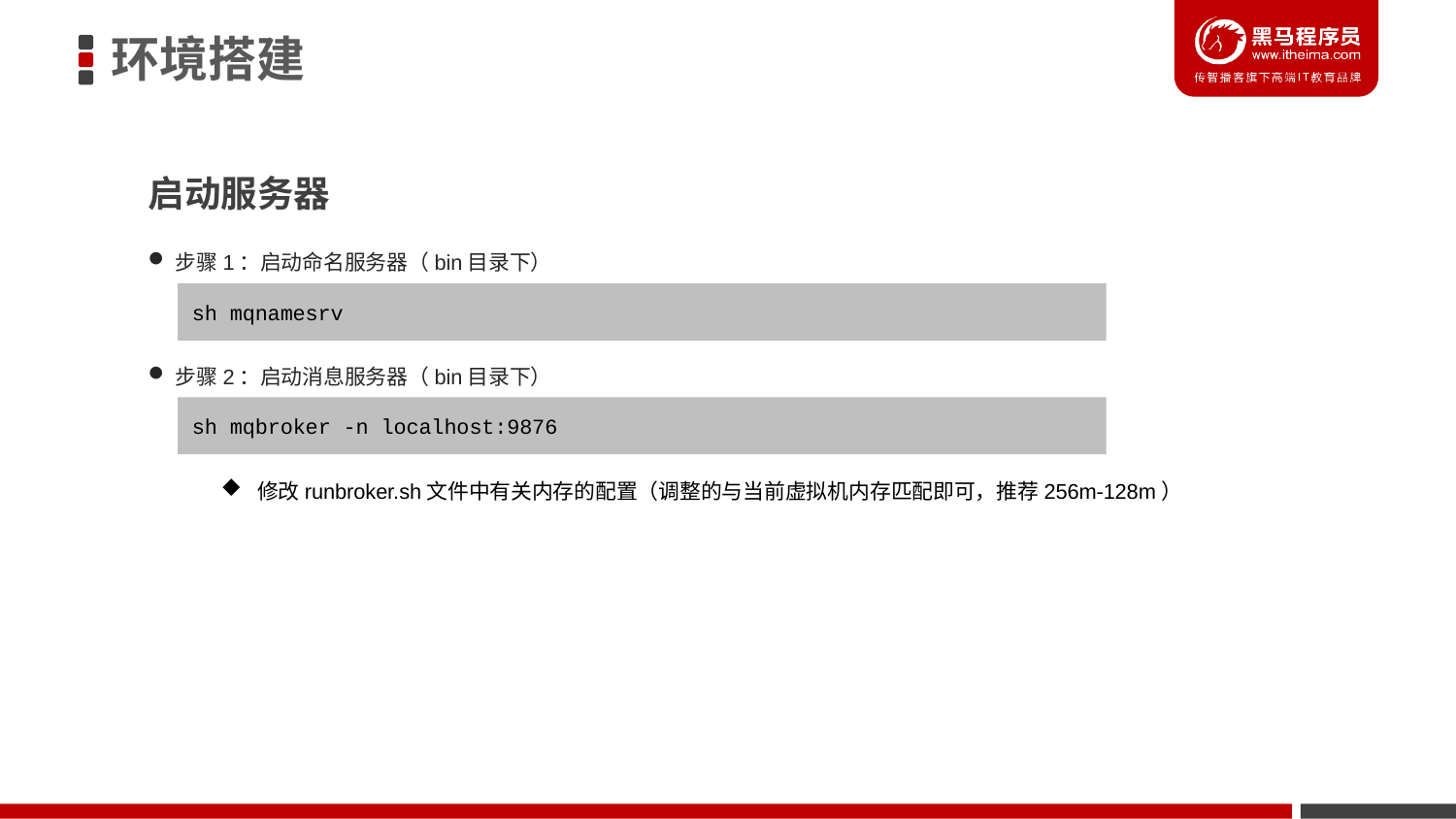

环境搭建
启动服务器
步骤1：启动命名服务器（bin目录下）

步骤2：启动消息服务器（bin目录下）

修改runbroker.sh文件中有关内存的配置（调整的与当前虚拟机内存匹配即可，推荐256m-128m）
sh mqnamesrv
sh mqbroker -n localhost:9876